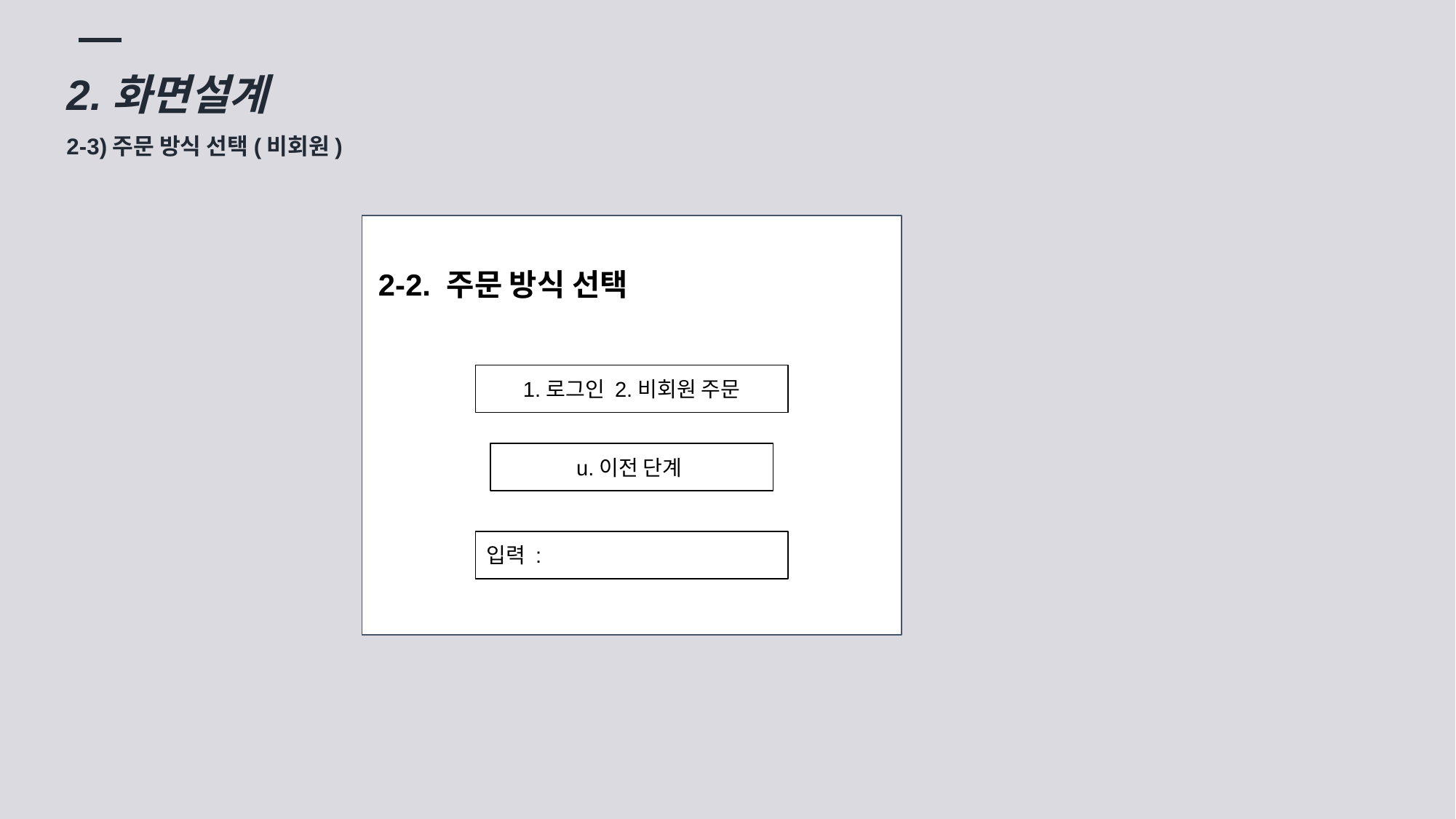

2.화면설계
2-3)주문 방식 선택(비회원)

2-2. 주문 방식 선택
1.로그인 2.비회원 주문
u.이전 단계
입력 :